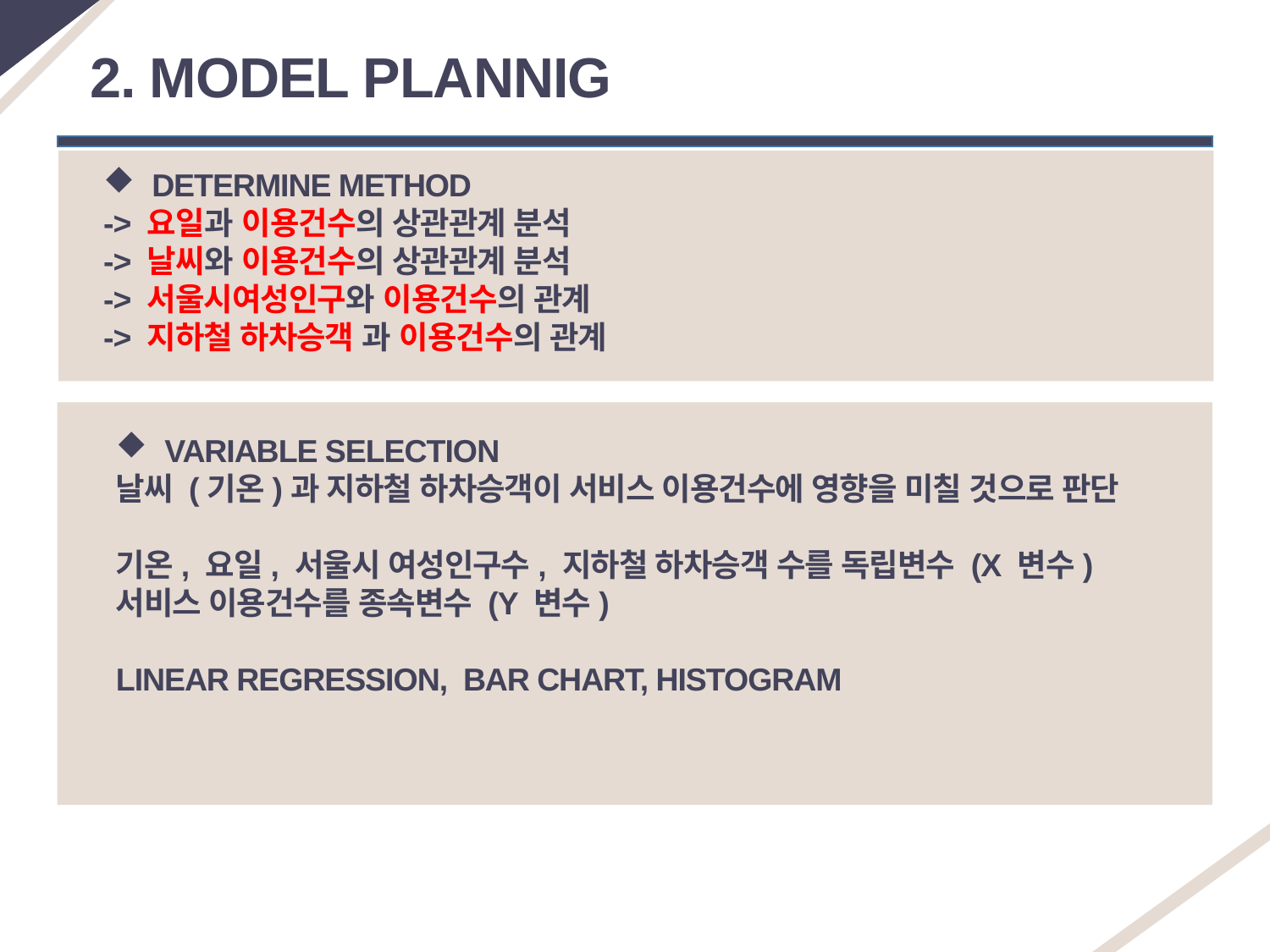

2. MODEL PLANNIG

 DETERMINE METHOD
-> 요일과 이용건수의 상관관계 분석
-> 날씨와 이용건수의 상관관계 분석
-> 서울시여성인구와 이용건수의 관계
-> 지하철 하차승객 과 이용건수의 관계

 VARIABLE SELECTION
날씨 (기온)과 지하철 하차승객이 서비스 이용건수에 영향을 미칠 것으로 판단

기온, 요일, 서울시 여성인구수, 지하철 하차승객 수를 독립변수 (X 변수)
서비스 이용건수를 종속변수 (Y 변수)

LINEAR REGRESSION,  BAR CHART, HISTOGRAM